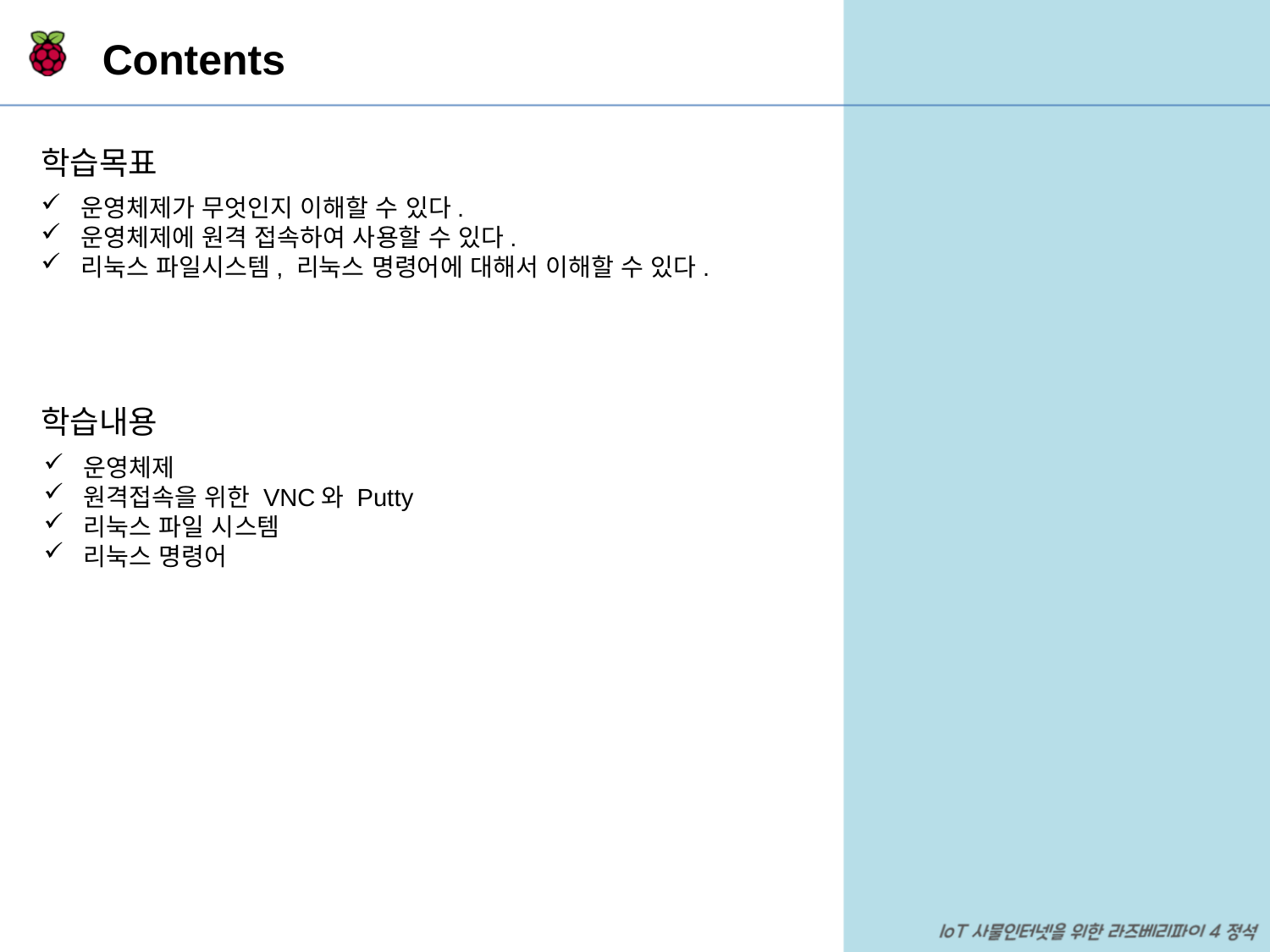

Contents
학습목표
운영체제가 무엇인지 이해할 수 있다.
운영체제에 원격 접속하여 사용할 수 있다.
리눅스 파일시스템, 리눅스 명령어에 대해서 이해할 수 있다.

학습내용
운영체제
원격접속을 위한 VNC와 Putty
리눅스 파일 시스템
리눅스 명령어